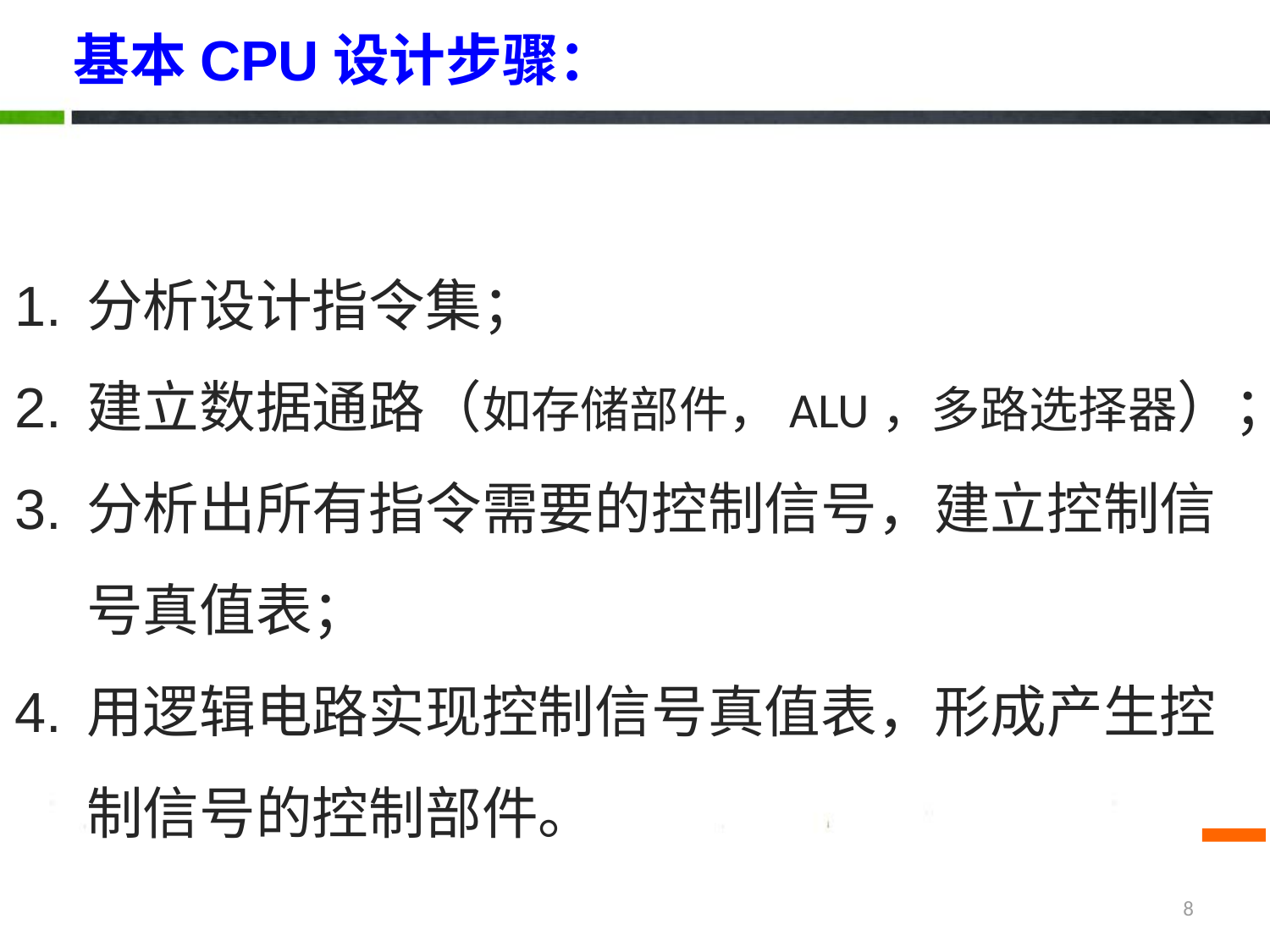

# 基本CPU设计步骤：
分析设计指令集；
建立数据通路（如存储部件，ALU，多路选择器）；
分析出所有指令需要的控制信号，建立控制信号真值表；
用逻辑电路实现控制信号真值表，形成产生控制信号的控制部件。
8